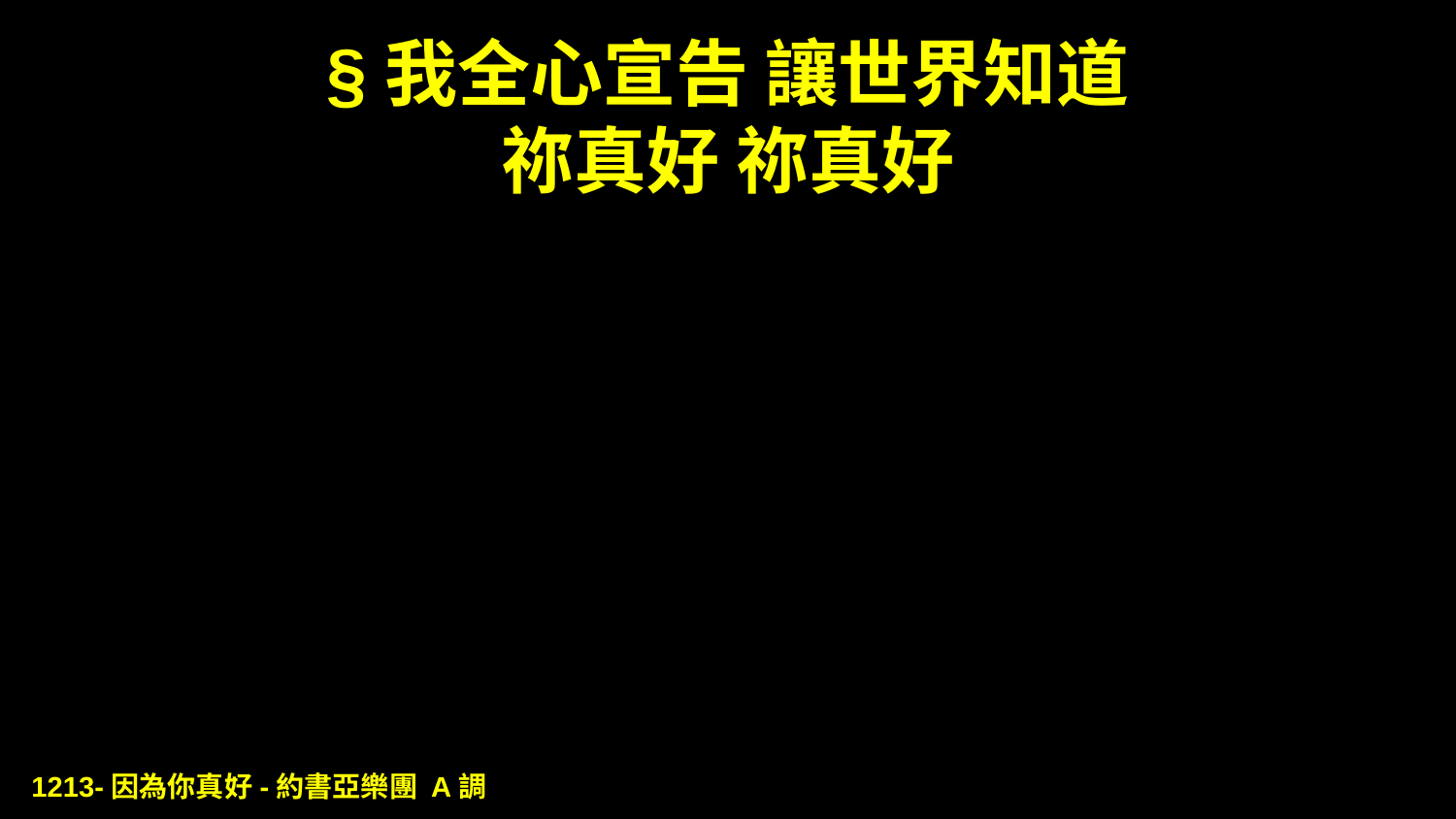

# §我全心宣告 讓世界知道 祢真好 祢真好
1213-因為你真好-約書亞樂團 A調